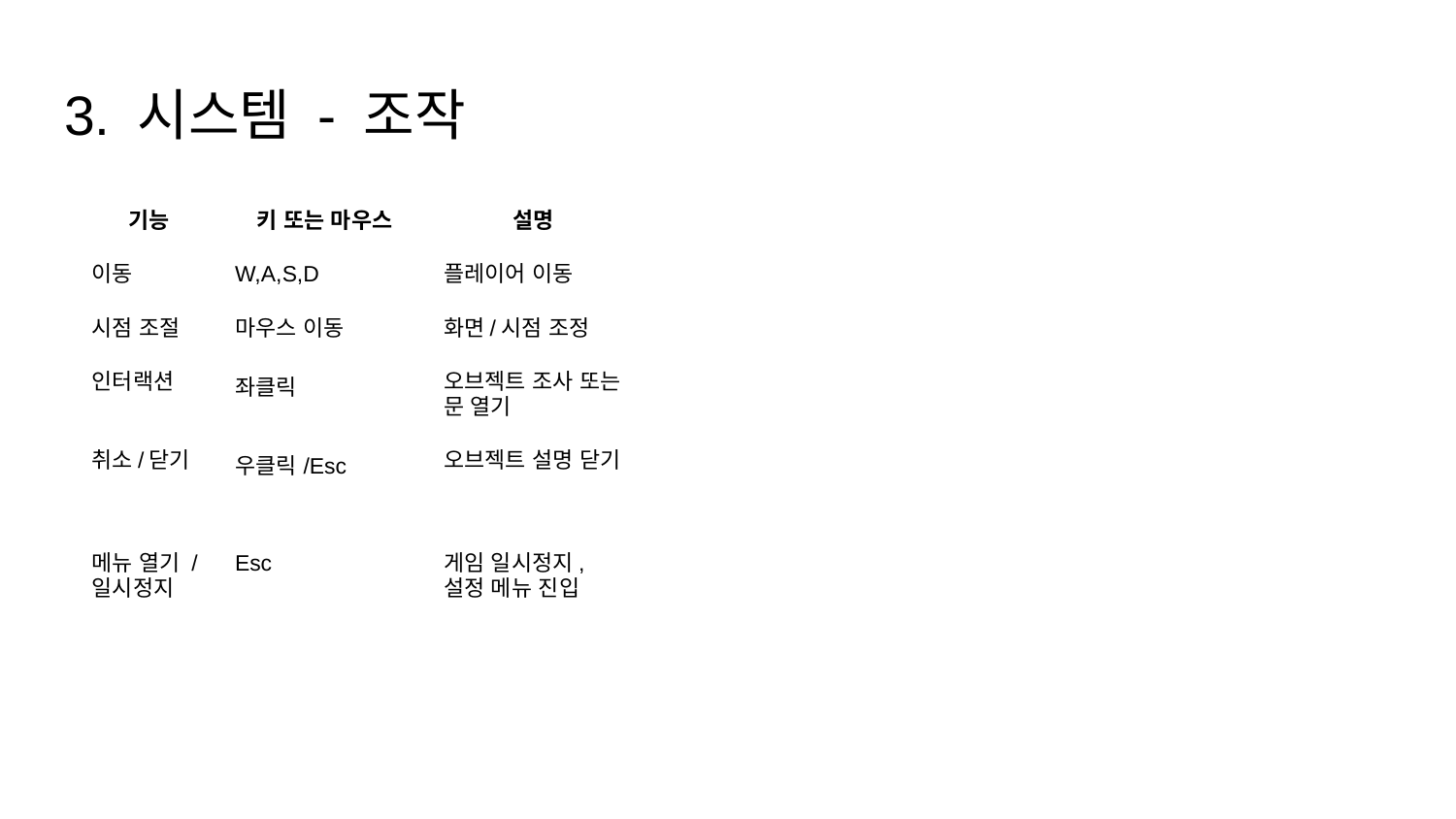

# 3. 시스템 - 조작
| 기능 | 키 또는 마우스 | 설명 |
| --- | --- | --- |
| 이동 | W,A,S,D | 플레이어 이동 |
| 시점 조절 | 마우스 이동 | 화면/시점 조정 |
| 인터랙션 | 좌클릭 | 오브젝트 조사 또는 문 열기 |
| 취소/닫기 | 우클릭/Esc | 오브젝트 설명 닫기 |
| 메뉴 열기 / 일시정지 | Esc | 게임 일시정지, 설정 메뉴 진입 |